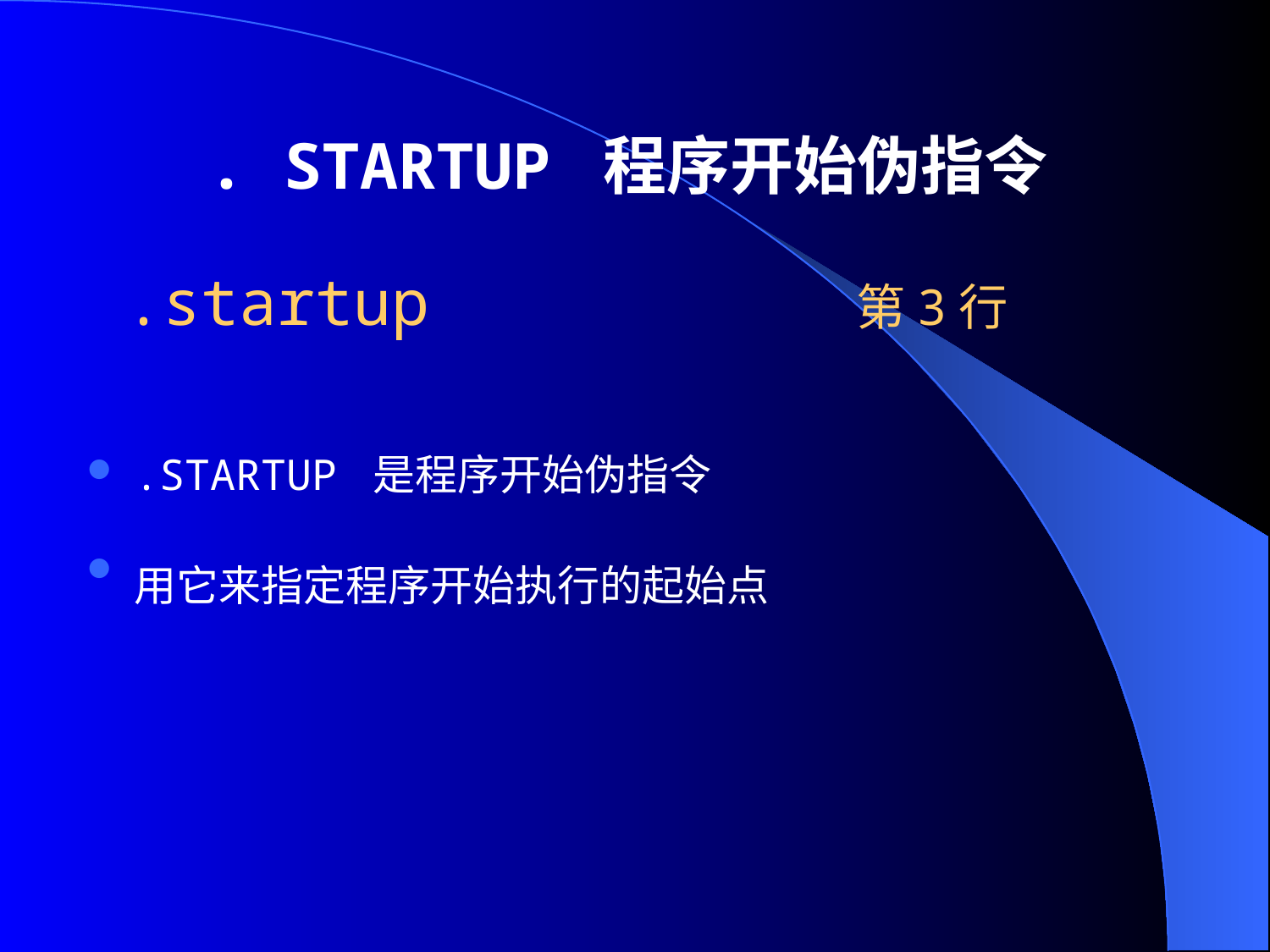

# . STARTUP 程序开始伪指令
 .startup              第3行

.STARTUP 是程序开始伪指令
用它来指定程序开始执行的起始点